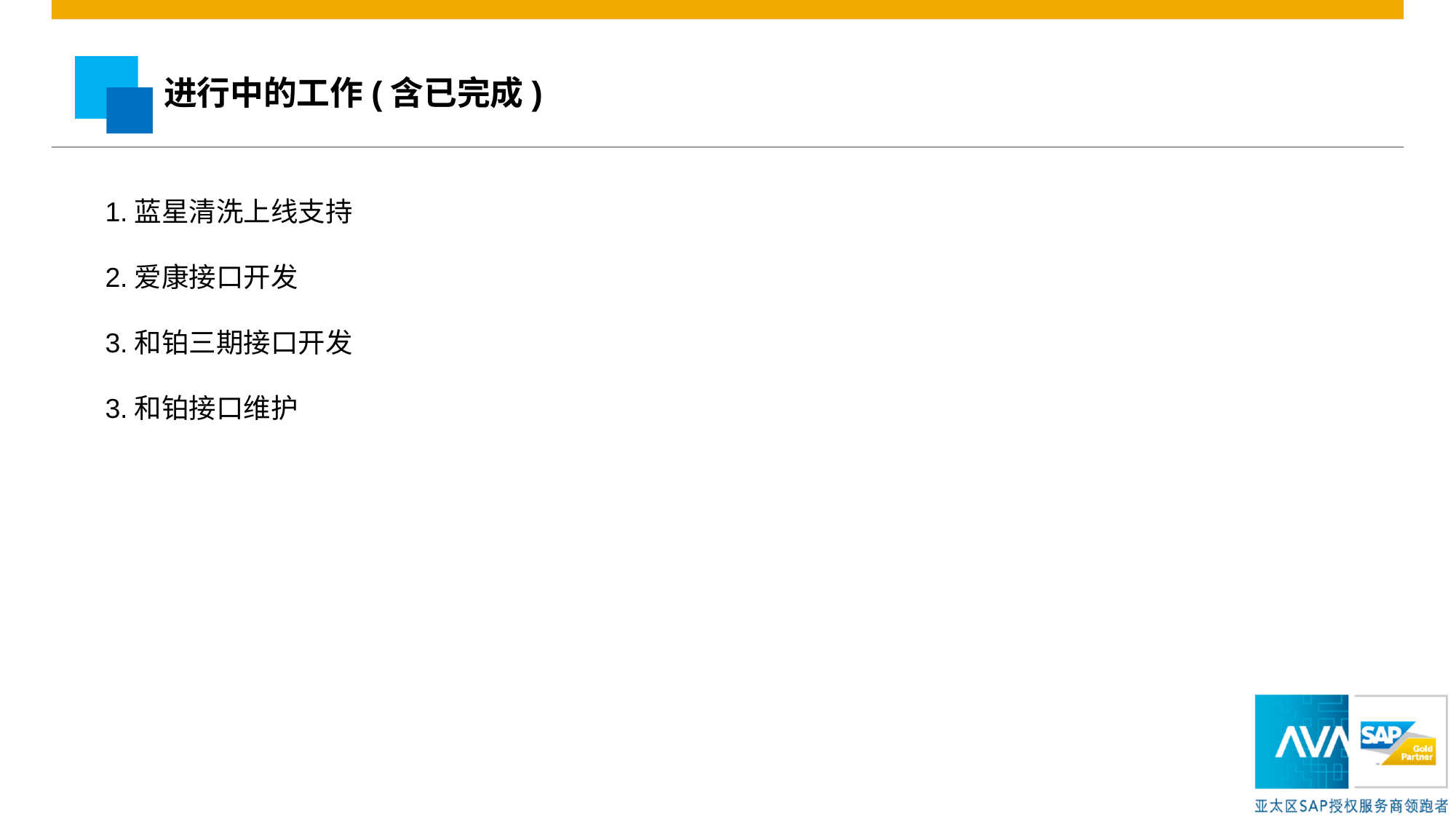

进行中的工作(含已完成)
1.蓝星清洗上线支持

2.爱康接口开发

3.和铂三期接口开发

3.和铂接口维护